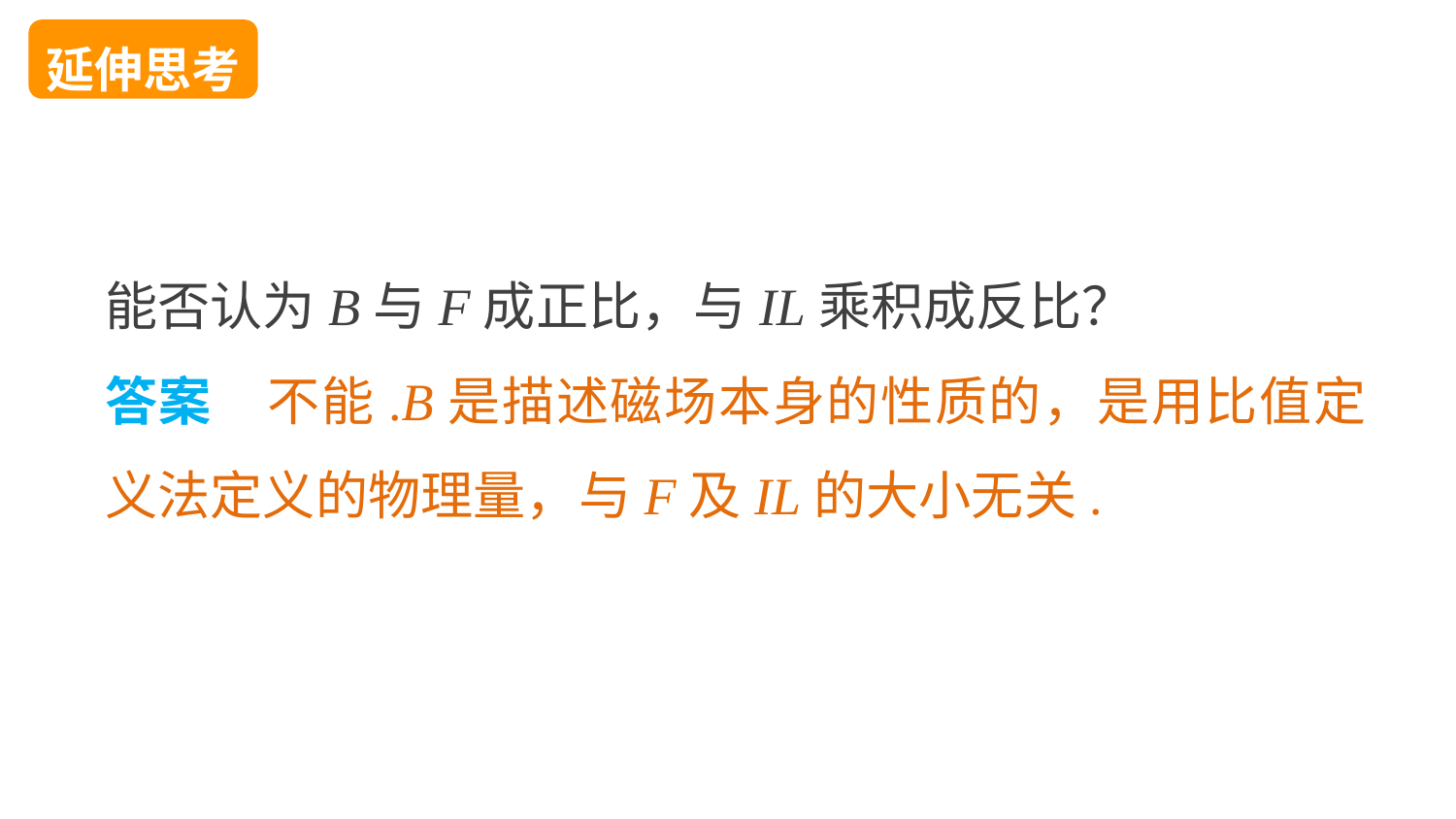

延伸思考
能否认为B与F成正比，与IL乘积成反比？
答案　不能.B是描述磁场本身的性质的，是用比值定义法定义的物理量，与F及IL的大小无关.